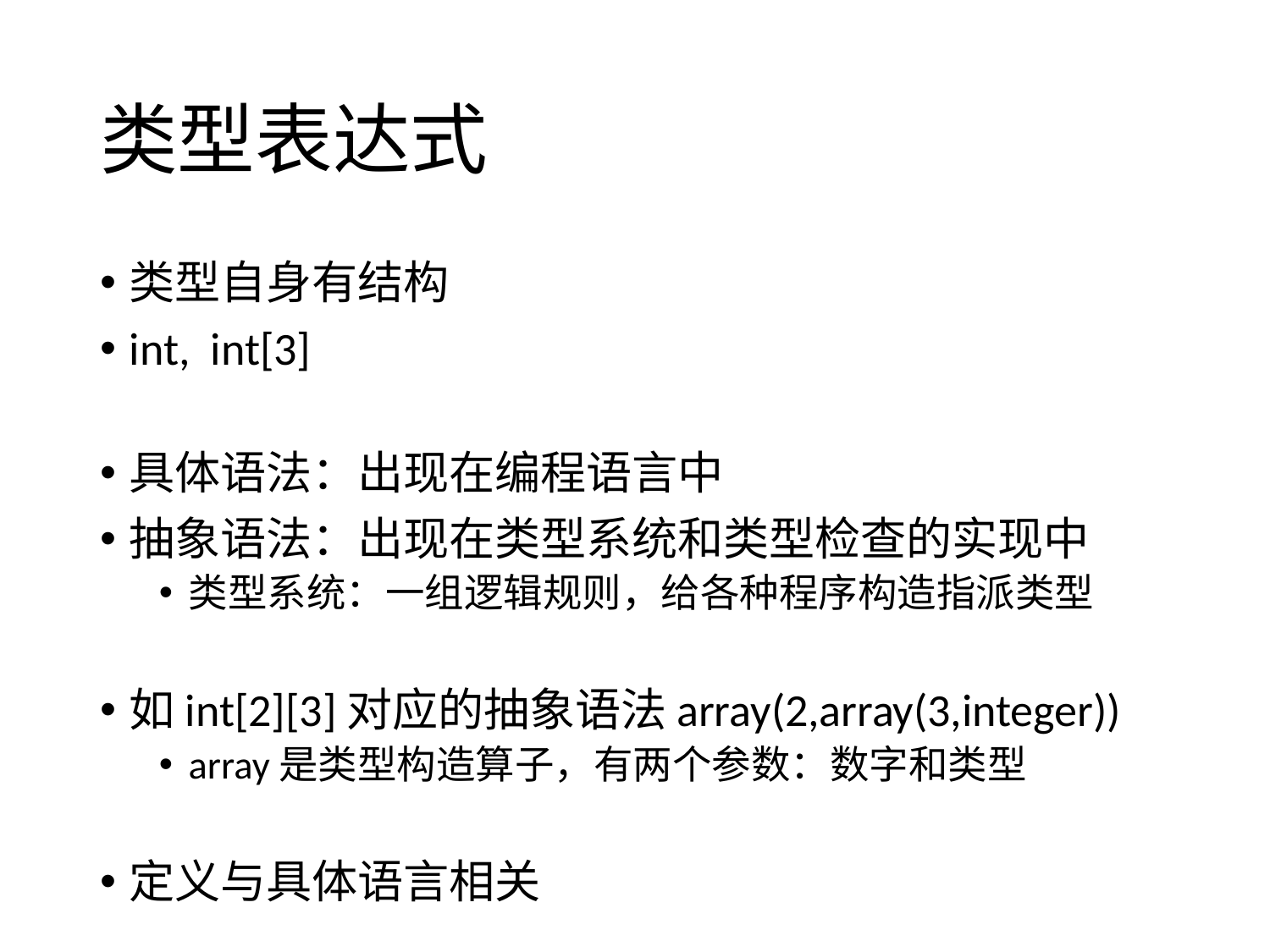

# 类型表达式
类型自身有结构
int,  int[3]

具体语法：出现在编程语言中
抽象语法：出现在类型系统和类型检查的实现中
类型系统：一组逻辑规则，给各种程序构造指派类型

如int[2][3]对应的抽象语法array(2,array(3,integer))
array是类型构造算子，有两个参数：数字和类型

定义与具体语言相关